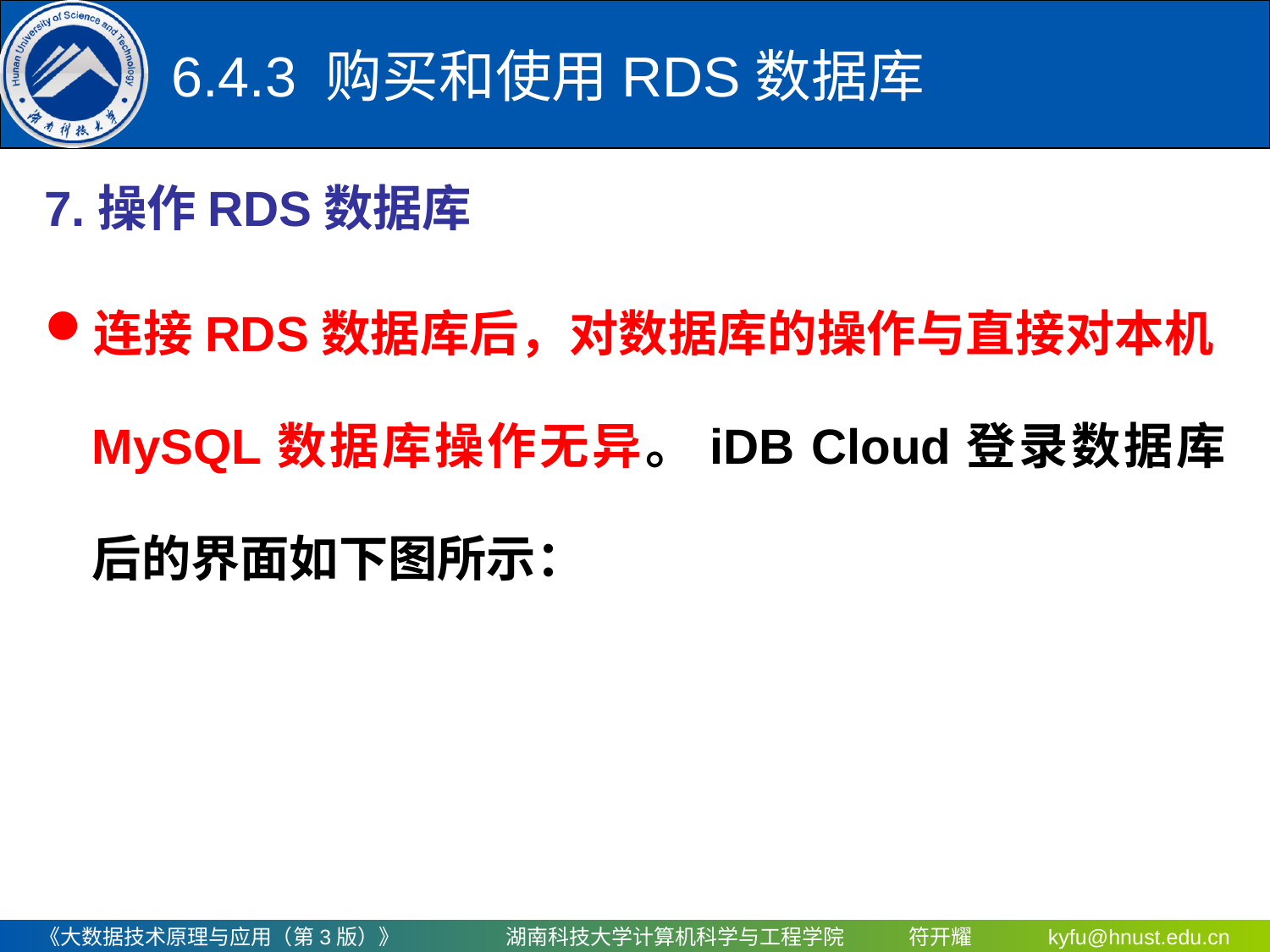

6.4.3 购买和使用RDS数据库
7.操作RDS数据库
连接RDS数据库后，对数据库的操作与直接对本机MySQL数据库操作无异。iDB Cloud登录数据库后的界面如下图所示：